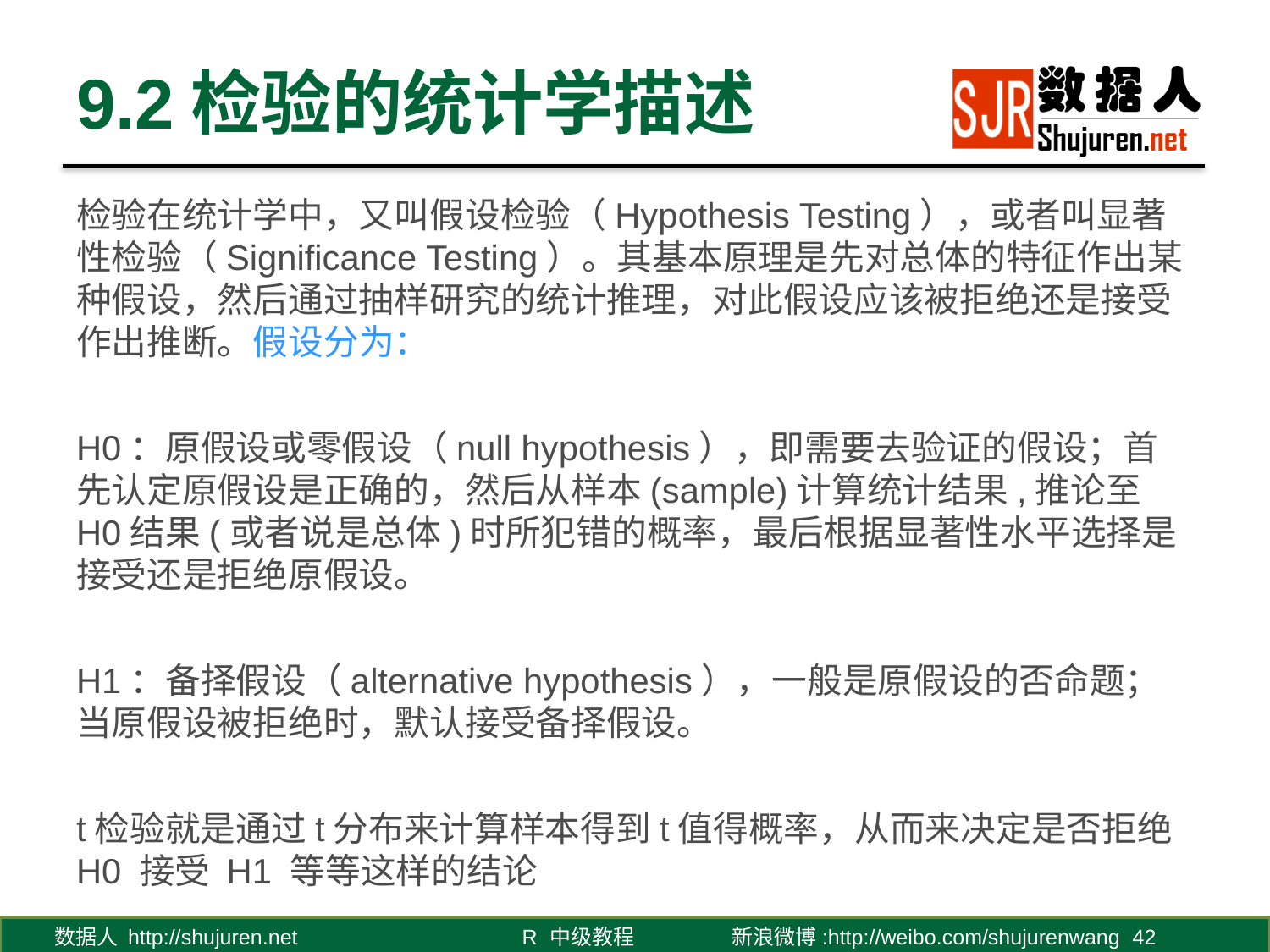

# 9.2检验的统计学描述
检验在统计学中，又叫假设检验（Hypothesis Testing），或者叫显著性检验（Significance Testing）。其基本原理是先对总体的特征作出某种假设，然后通过抽样研究的统计推理，对此假设应该被拒绝还是接受作出推断。假设分为：

H0：原假设或零假设（null hypothesis），即需要去验证的假设；首先认定原假设是正确的，然后从样本(sample)计算统计结果,推论至H0结果(或者说是总体)时所犯错的概率，最后根据显著性水平选择是接受还是拒绝原假设。

H1：备择假设（alternative hypothesis），一般是原假设的否命题；当原假设被拒绝时，默认接受备择假设。

t检验就是通过t分布来计算样本得到t值得概率，从而来决定是否拒绝 H0 接受 H1 等等这样的结论